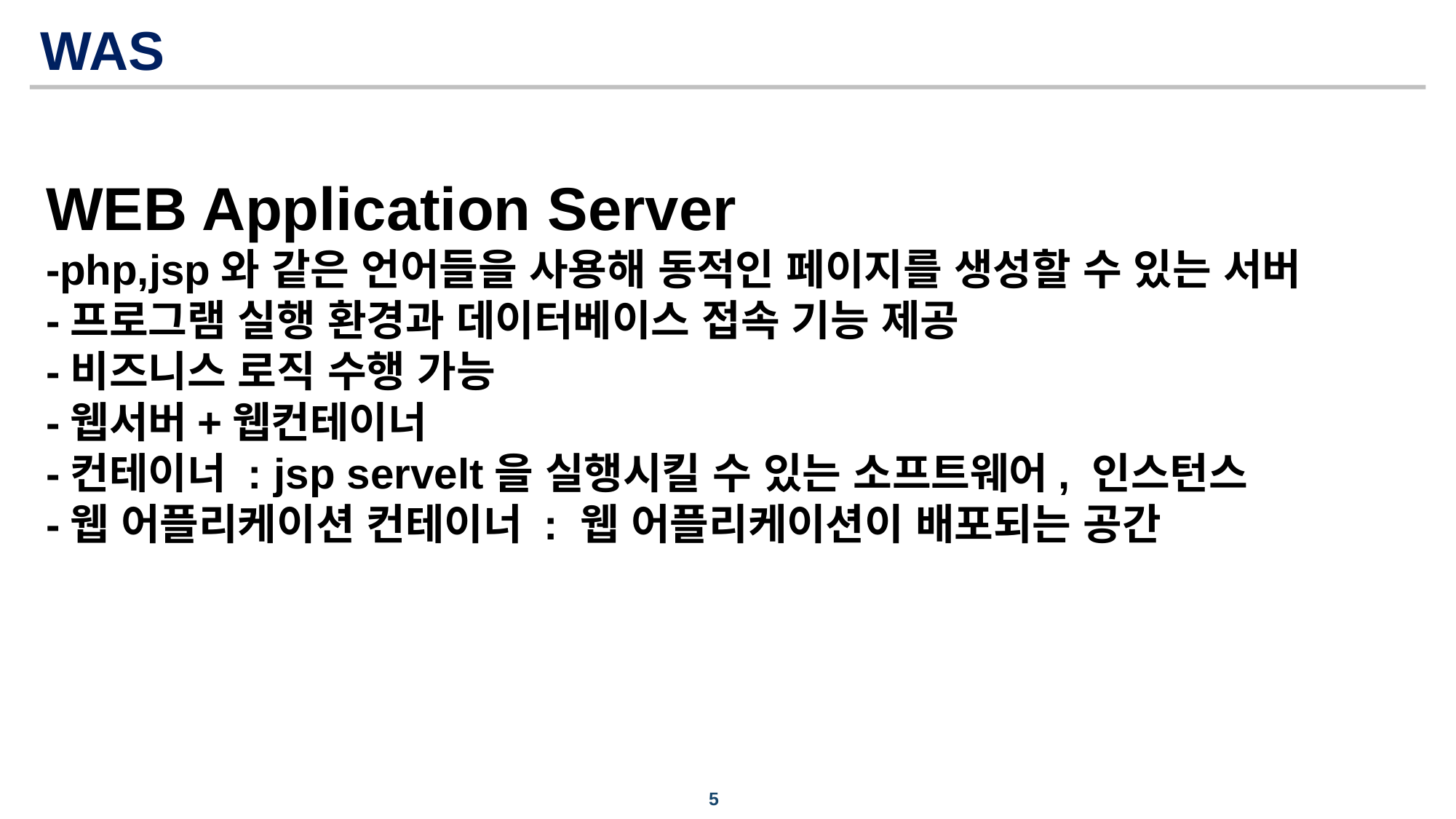

WAS

WEB Application Server
-php,jsp와 같은 언어들을 사용해 동적인 페이지를 생성할 수 있는 서버
-프로그램 실행 환경과 데이터베이스 접속 기능 제공
-비즈니스 로직 수행 가능
-웹서버+웹컨테이너
-컨테이너 : jsp servelt을 실행시킬 수 있는 소프트웨어, 인스턴스
-웹 어플리케이션 컨테이너 : 웹 어플리케이션이 배포되는 공간